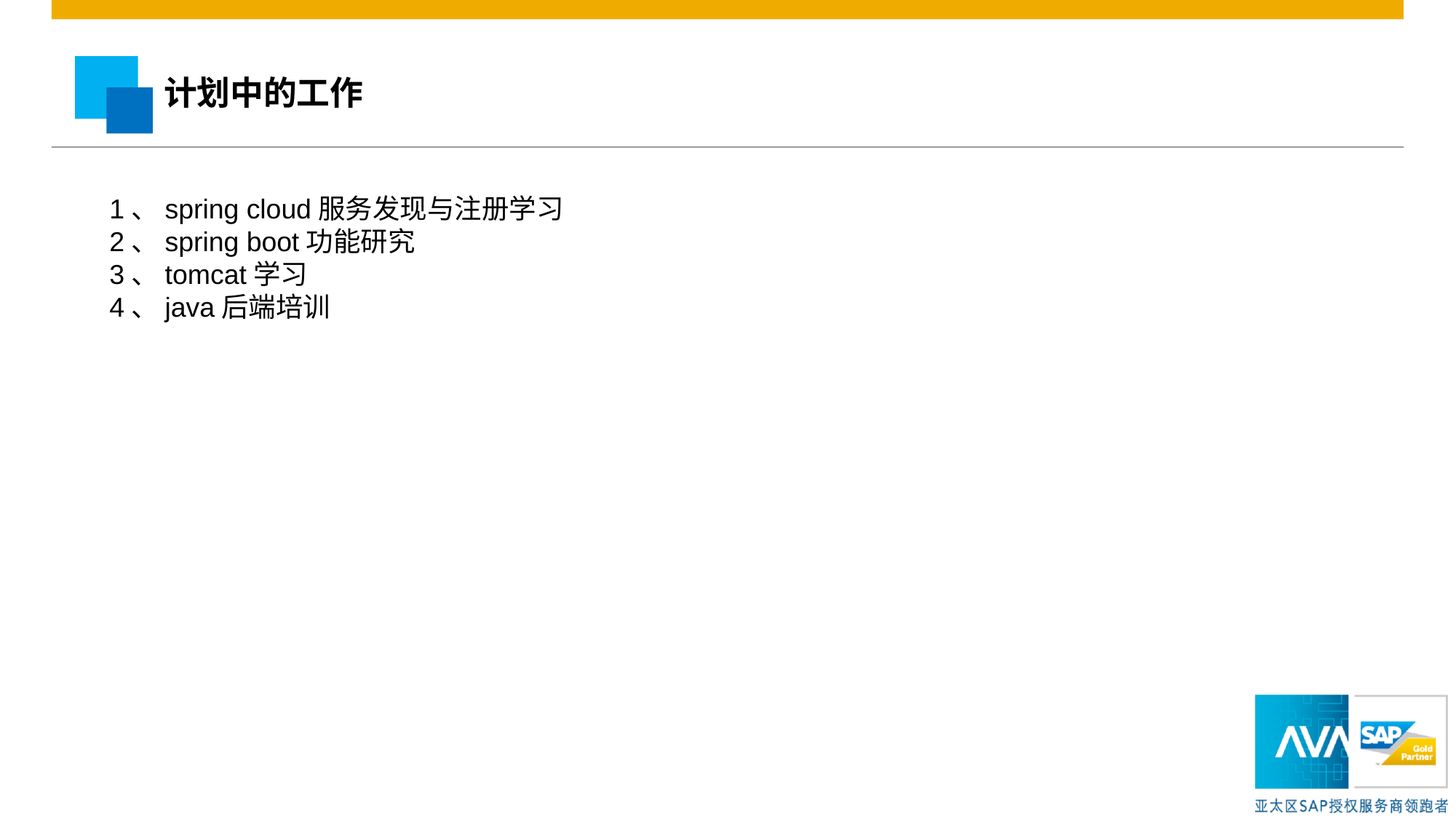

计划中的工作
1、spring cloud服务发现与注册学习
2、spring boot功能研究
3、tomcat学习
4、java后端培训